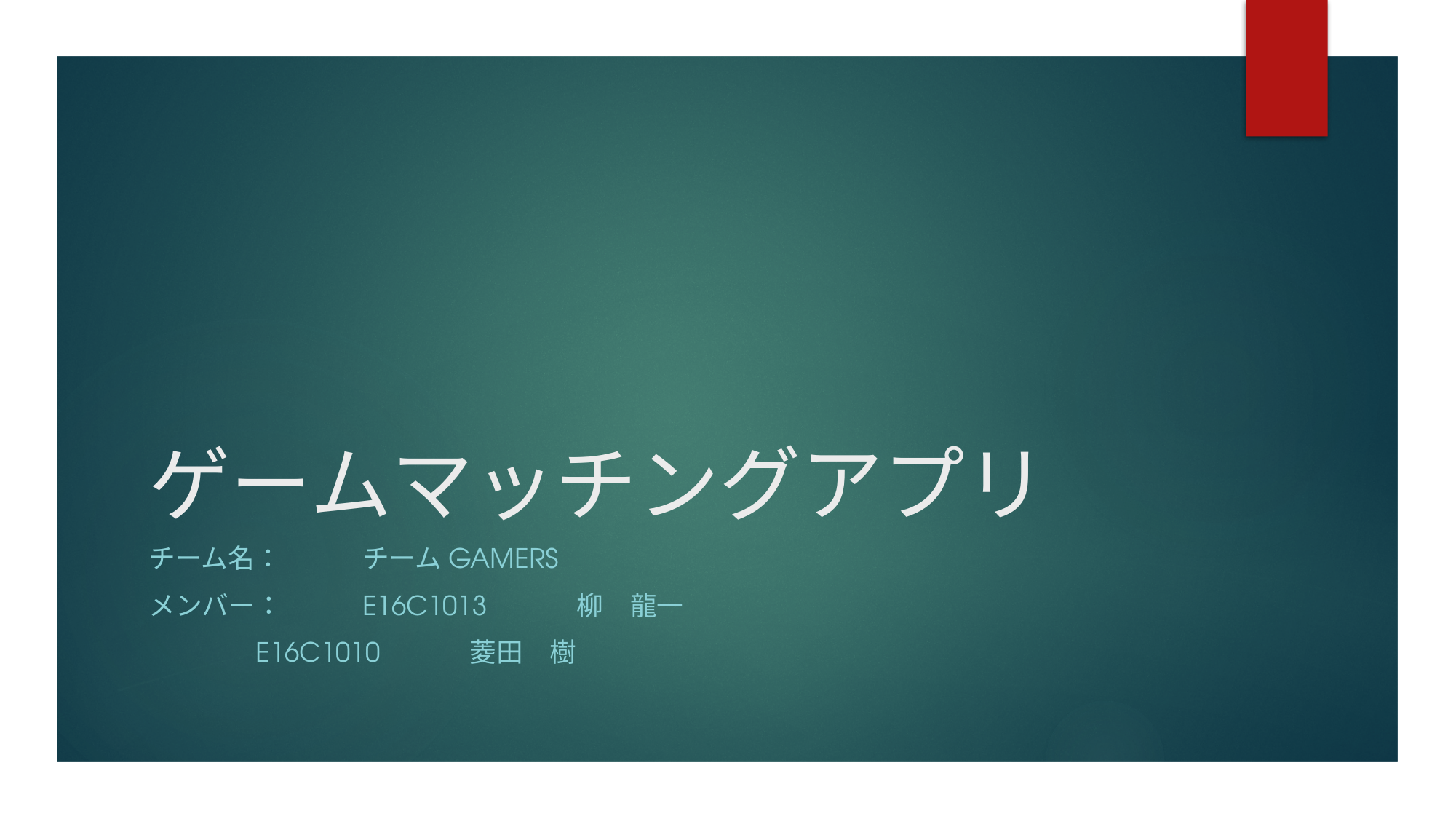

# ゲームマッチングアプリ
チーム名：	チームGamerS
メンバー：	E16C1013	柳　龍一
			E16C1010	菱田　樹